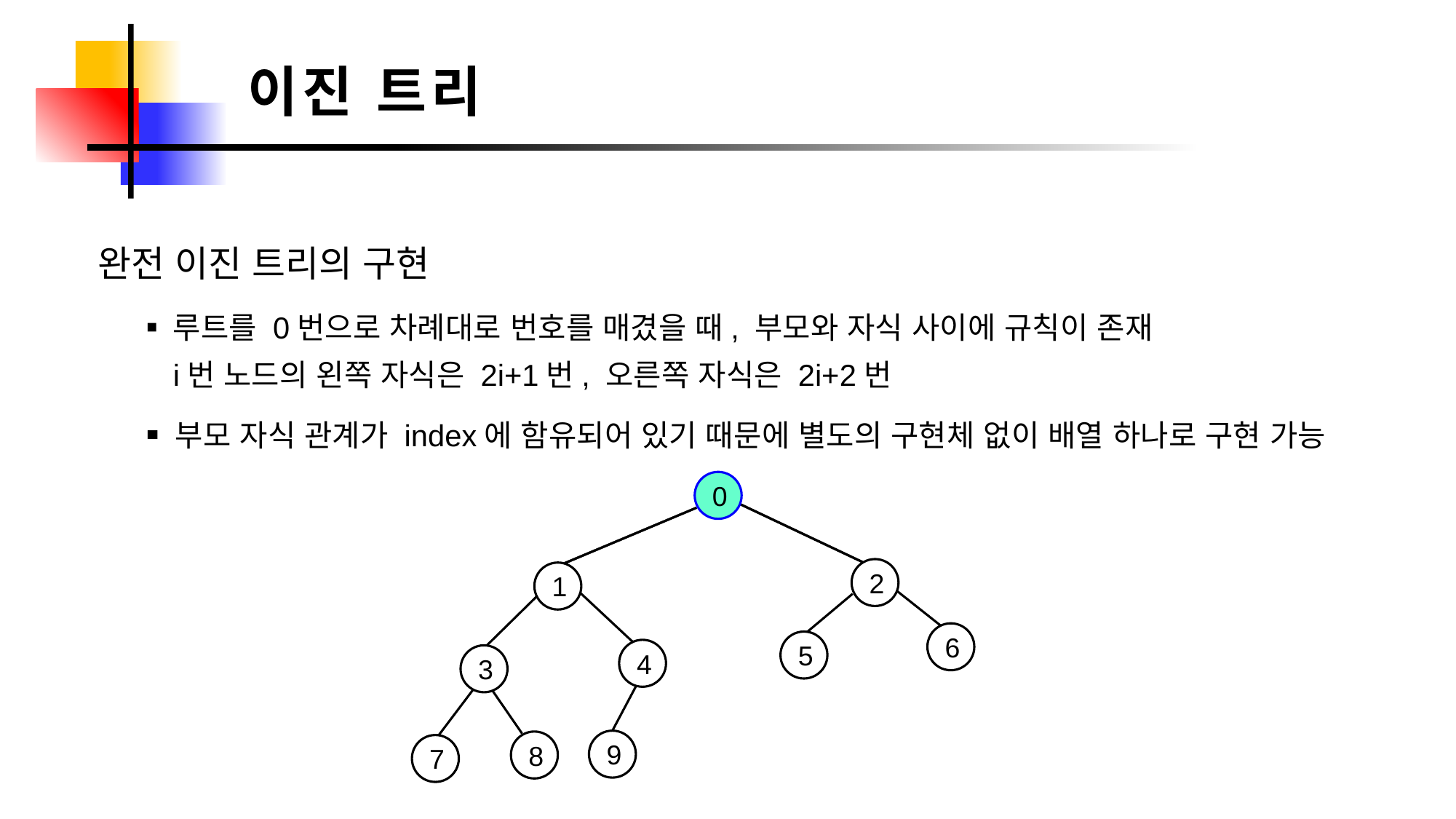

이진 트리
완전 이진 트리의 구현
루트를 0번으로 차례대로 번호를 매겼을 때, 부모와 자식 사이에 규칙이 존재

i번 노드의 왼쪽 자식은 2i+1번, 오른쪽 자식은 2i+2번
부모 자식 관계가 index에 함유되어 있기 때문에 별도의 구현체 없이 배열 하나로 구현 가능

0
2
1
6
5
4
3
9
8
7